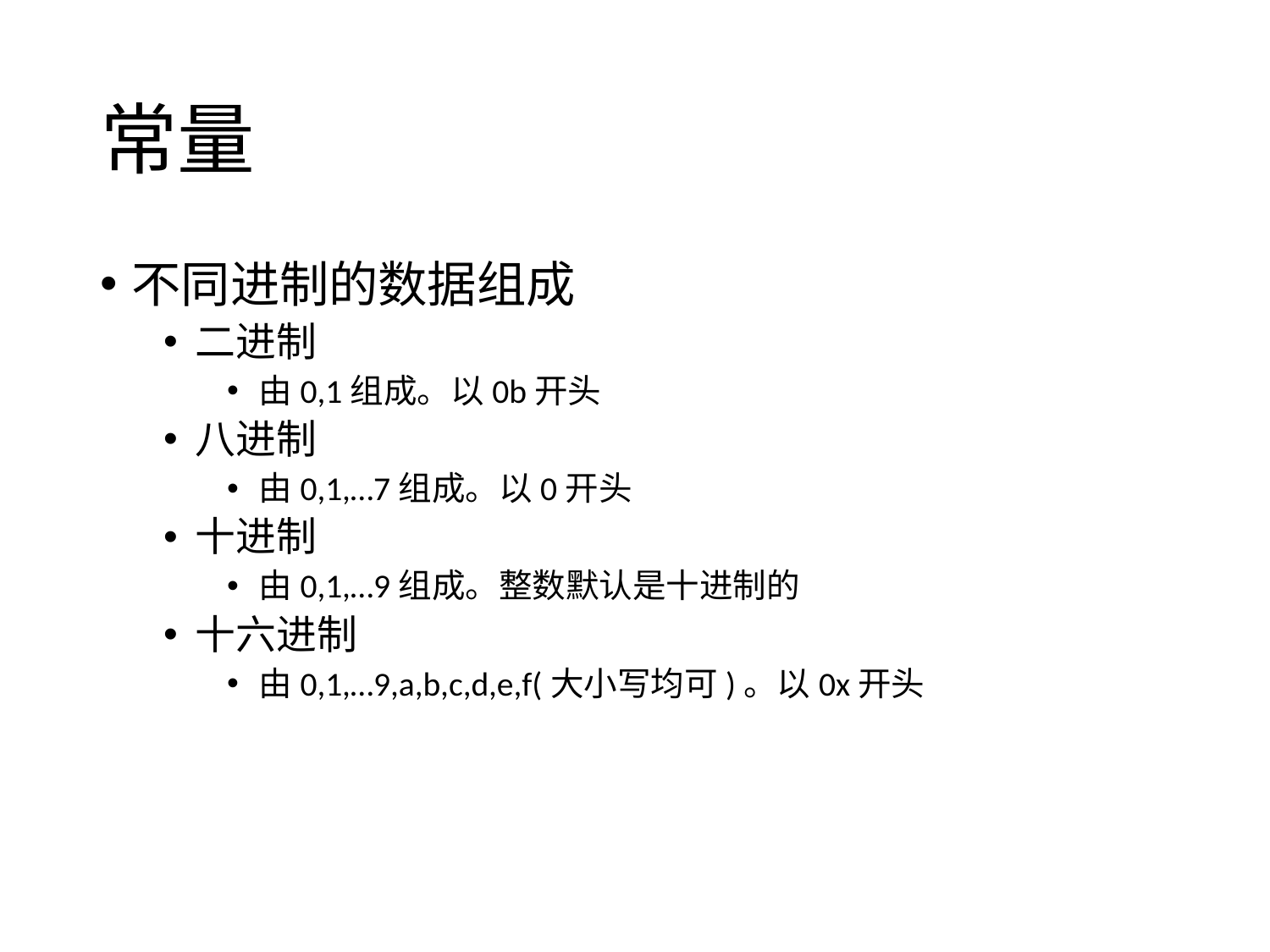

# 常量
不同进制的数据组成
二进制
由0,1组成。以0b开头
八进制
由0,1,…7组成。以0开头
十进制
由0,1,…9组成。整数默认是十进制的
十六进制
由0,1,…9,a,b,c,d,e,f(大小写均可)。以0x开头